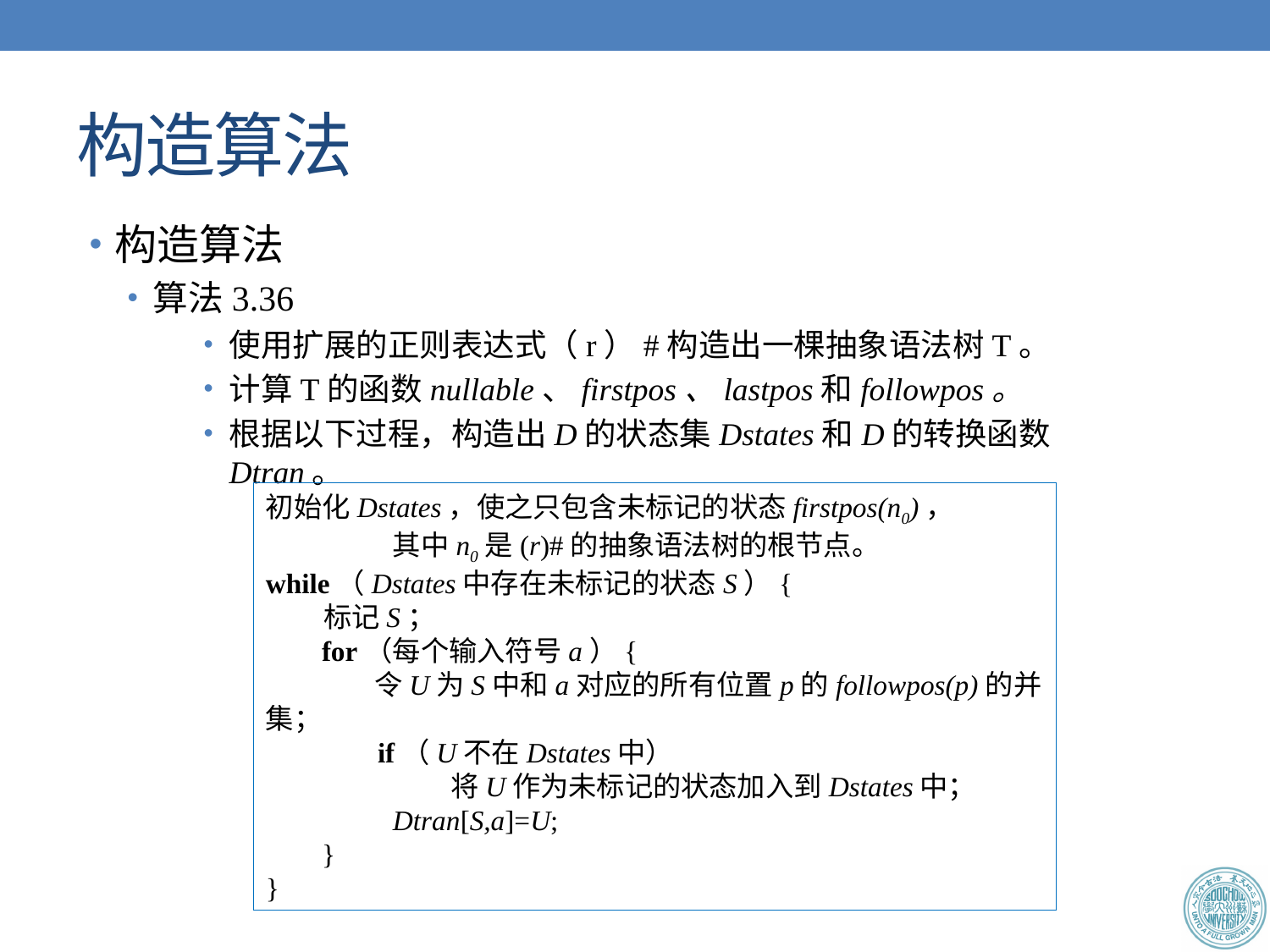

# 构造算法
构造算法
算法3.36
使用扩展的正则表达式（r）#构造出一棵抽象语法树T。
计算T的函数nullable、firstpos、lastpos和followpos。
根据以下过程，构造出D的状态集Dstates和D的转换函数Dtran。

初始化Dstates，使之只包含未标记的状态firstpos(n0)，
	其中n0是(r)#的抽象语法树的根节点。
while（Dstates中存在未标记的状态S）{
        标记S；
        for（每个输入符号a）{
                令U为S中和a对应的所有位置p的followpos(p)的并集；
                if（U不在Dstates中）
	        将U作为未标记的状态加入到Dstates中；
	Dtran[S,a]=U;
        }
}